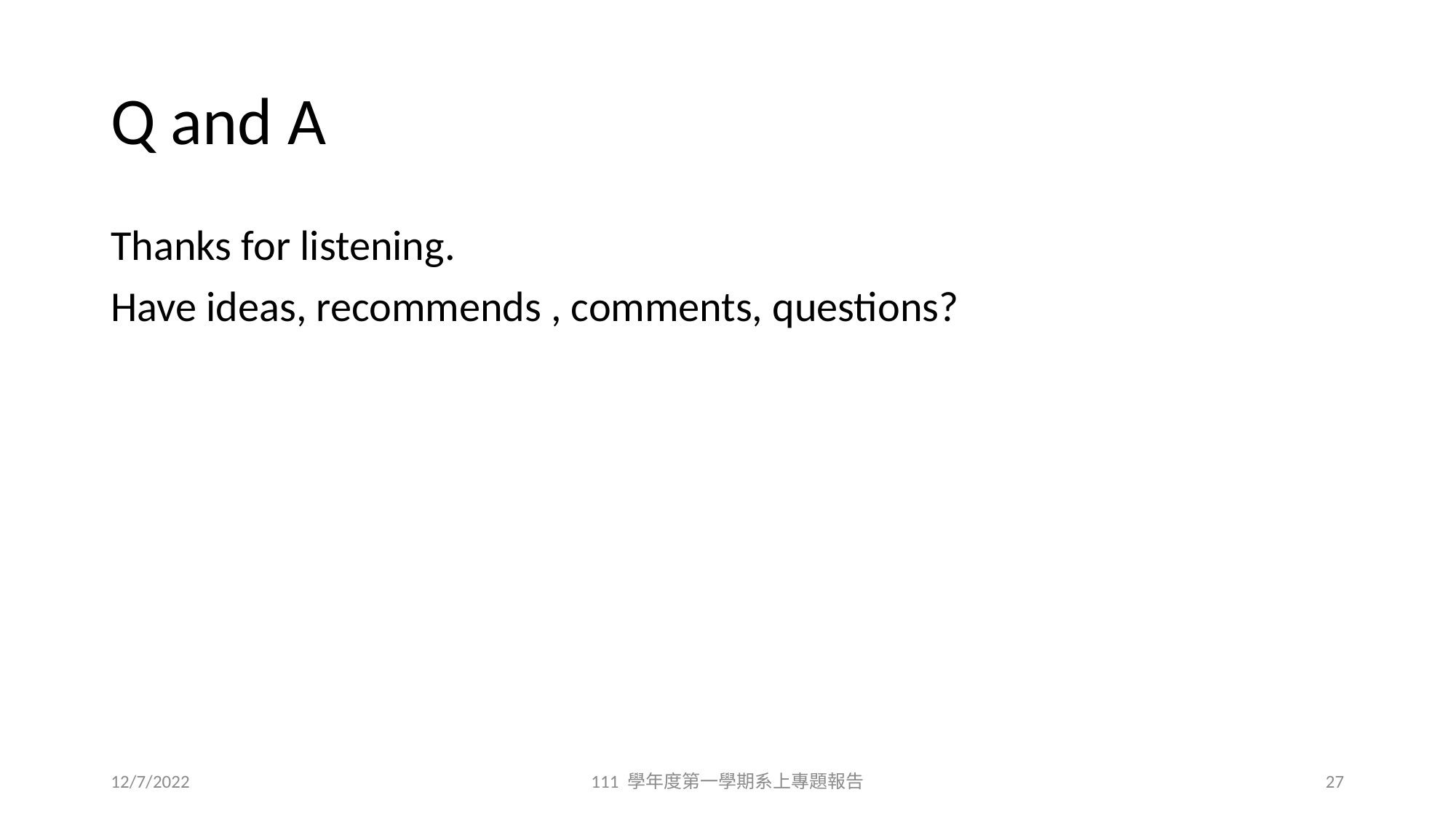

# Q and A
Thanks for listening.
Have ideas, recommends , comments, questions?

12/7/2022
111 學年度第一學期系上專題報告
27